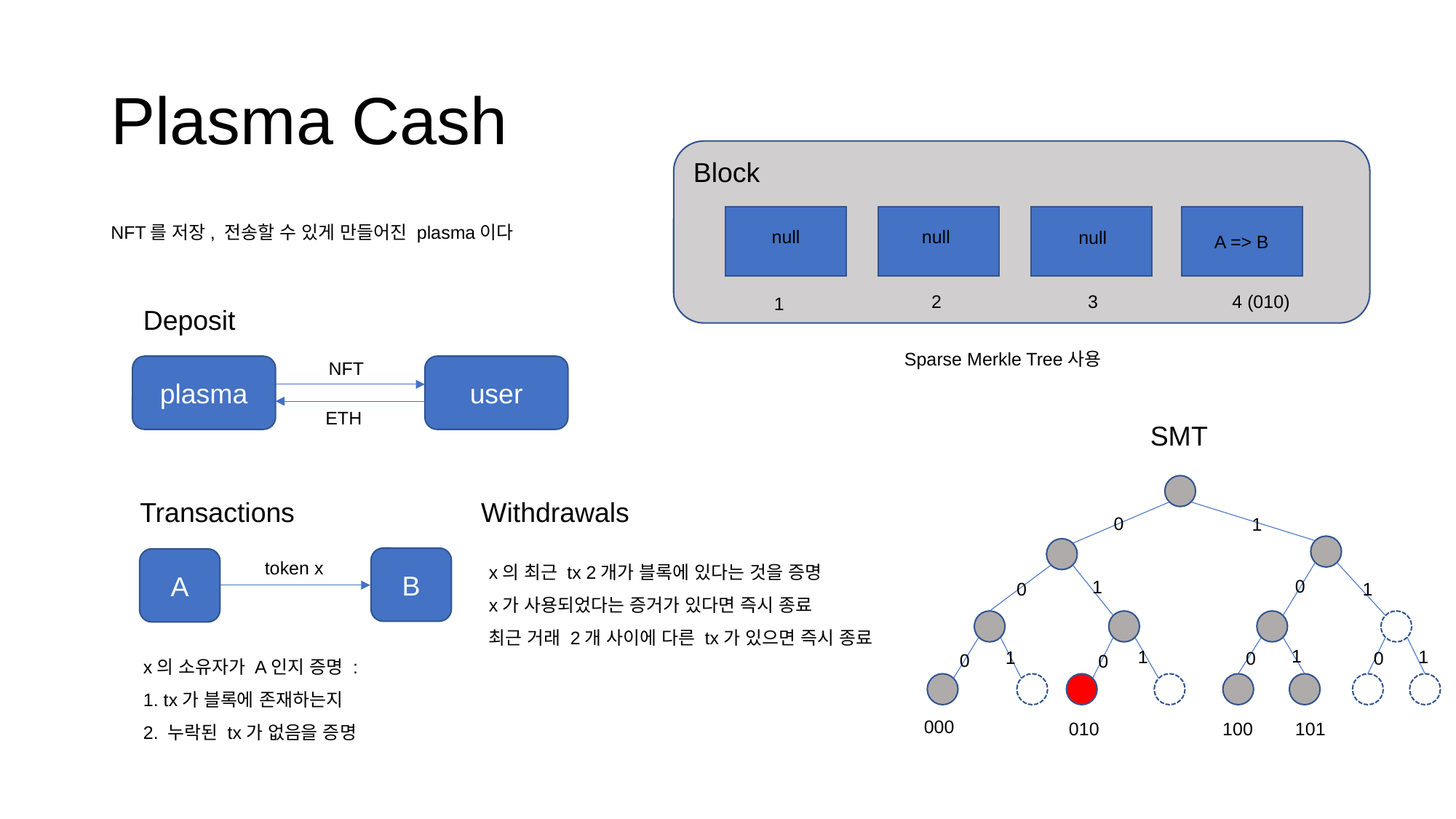

# Plasma Cash

Block

NFT를 저장, 전송할 수 있게 만들어진 plasma이다

null
null
null
A => B
2
3
4 (010)
1
Deposit
Sparse Merkle Tree사용
NFT
user
plasma
ETH
SMT

Transactions
Withdrawals
0
1

x의 최근 tx 2개가 블록에 있다는 것을 증명
x가 사용되었다는 증거가 있다면 즉시 종료
최근 거래 2개 사이에 다른 tx가 있으면 즉시 종료
B
A
token x
0
1
1
0

1
x의 소유자가 A인지 증명 :
1. tx가 블록에 존재하는지
2. 누락된 tx가 없음을 증명
1
1
1
0
0
0
0

000
100
101
010